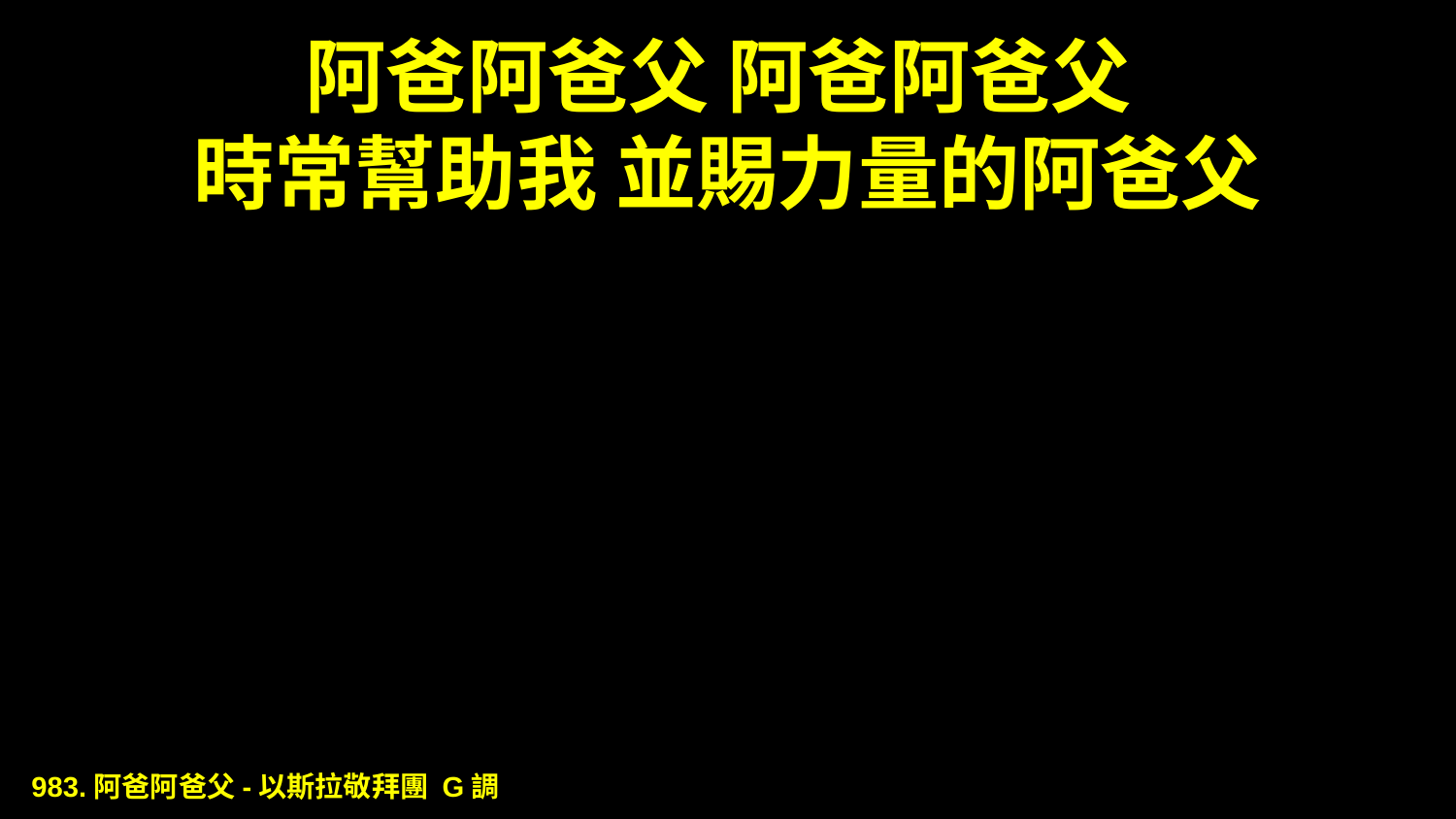

# 阿爸阿爸父 阿爸阿爸父 時常幫助我 並賜力量的阿爸父
983.阿爸阿爸父-以斯拉敬拜團 G調